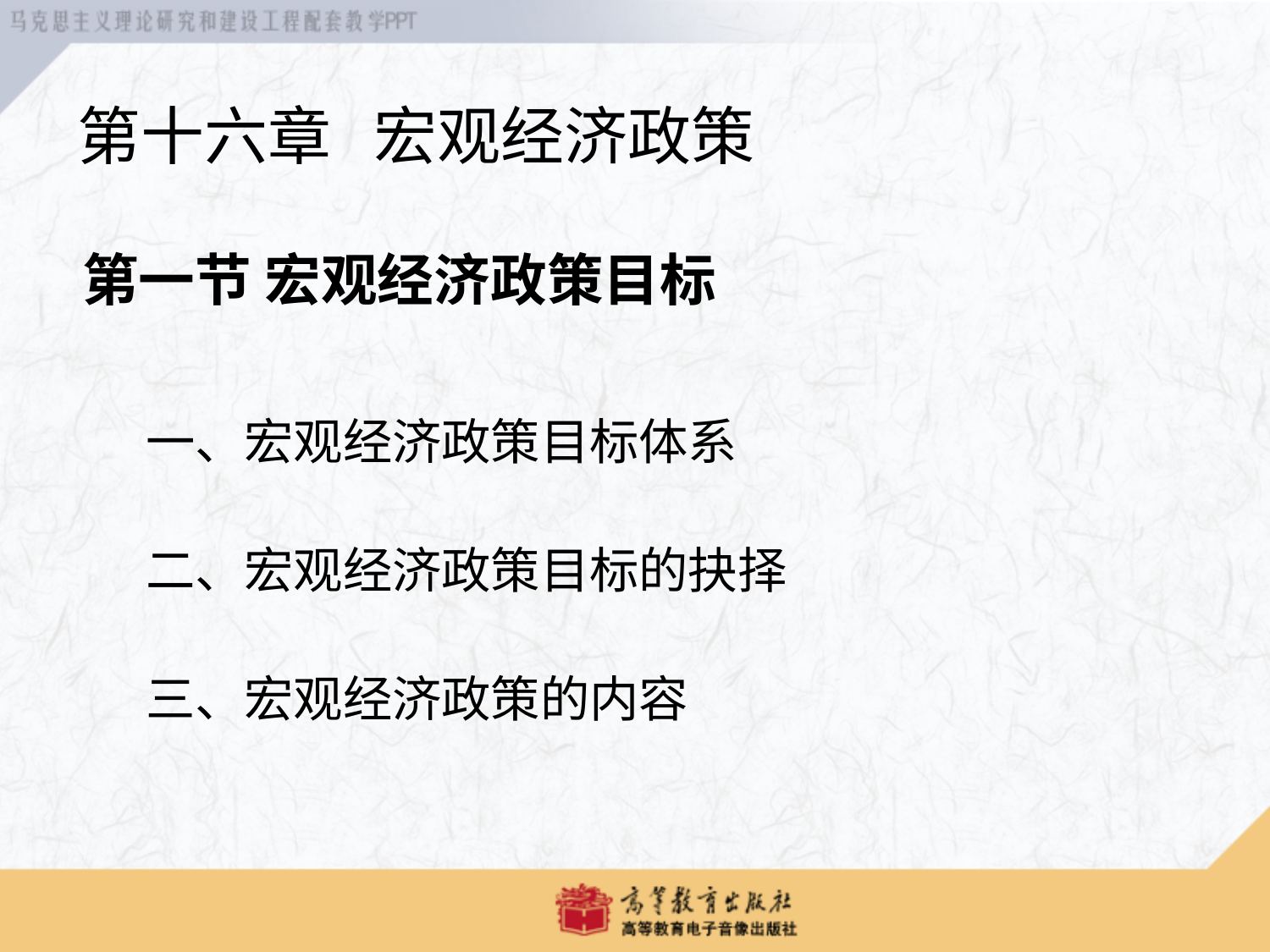

第十六章   宏观经济政策
第一节 宏观经济政策目标

一、宏观经济政策目标体系
二、宏观经济政策目标的抉择
三、宏观经济政策的内容